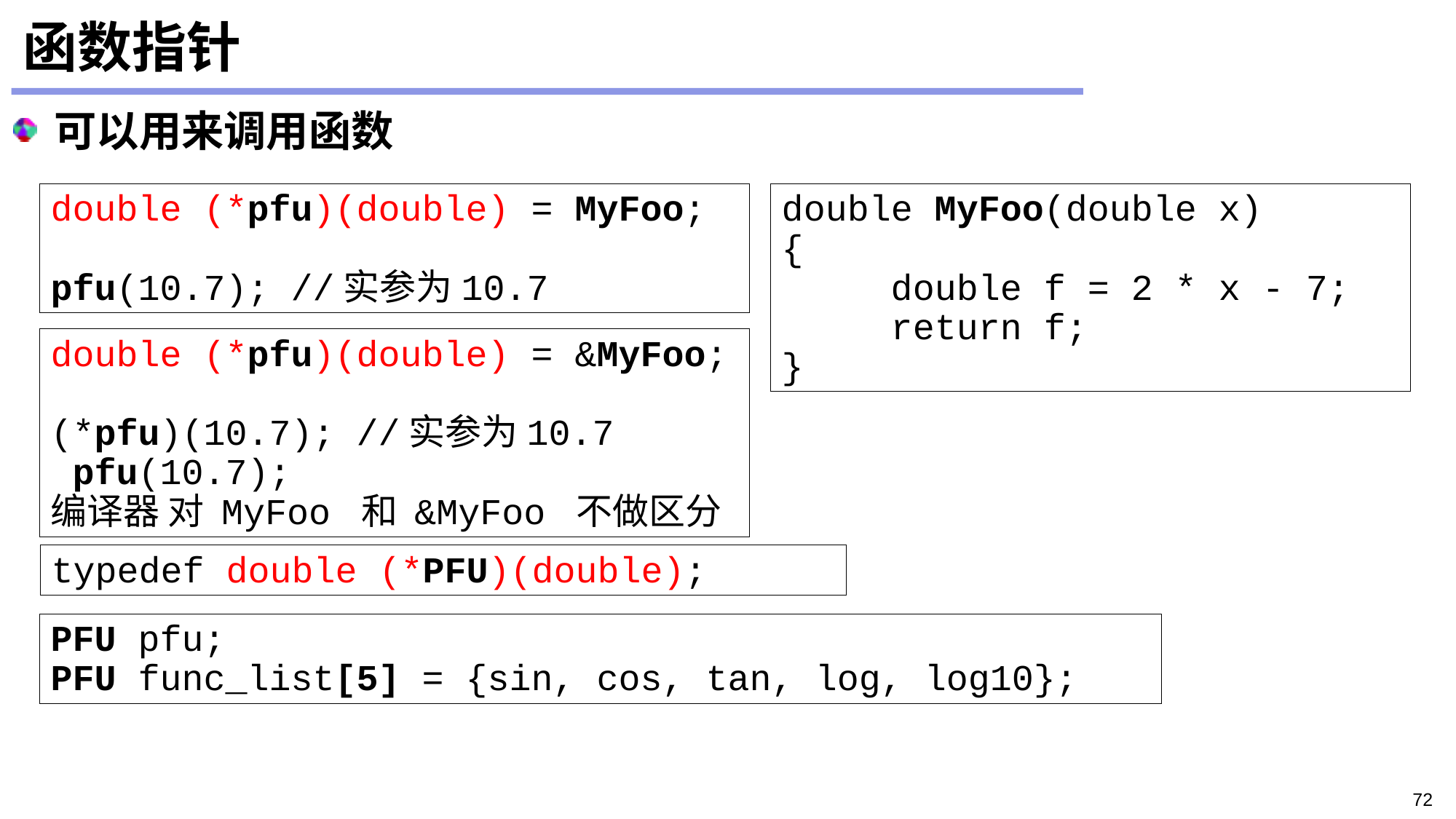

# 函数指针
可以用来调用函数
double (*pfu)(double) = MyFoo;

pfu(10.7); //实参为10.7
double MyFoo(double x)
{
	double f = 2 * x - 7;
	return f;
}
double (*pfu)(double) = &MyFoo;

(*pfu)(10.7); //实参为10.7
 pfu(10.7);
编译器 对 MyFoo 和 &MyFoo 不做区分
typedef double (*PFU)(double);
PFU pfu;
PFU func_list[5] = {sin, cos, tan, log, log10};
72